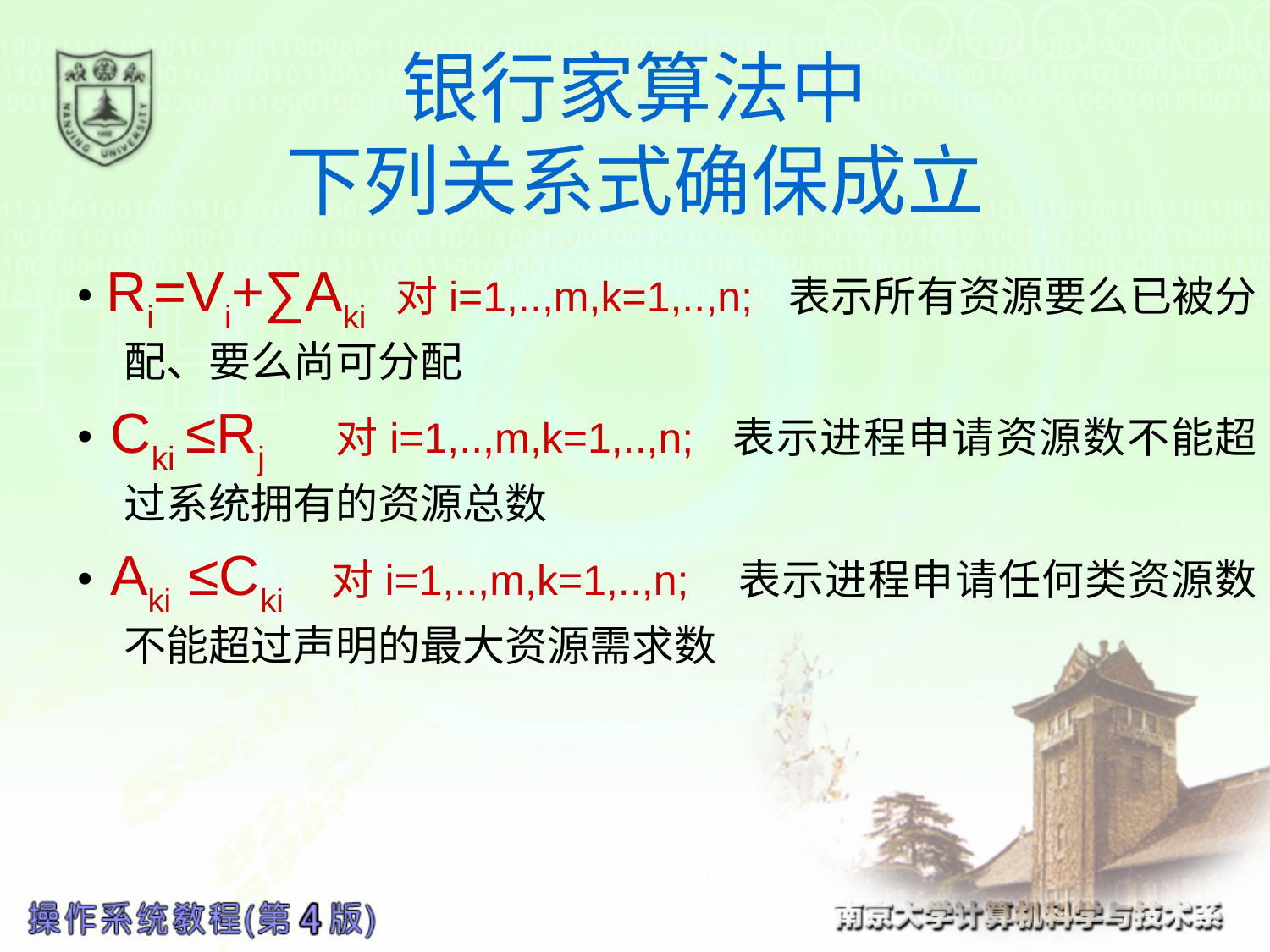

# 银行家算法中 下列关系式确保成立
• Ri=Vi+∑Aki 对i=1,..,m,k=1,..,n;  表示所有资源要么已被分配、要么尚可分配
• Cki ≤Rj    对i=1,..,m,k=1,..,n;  表示进程申请资源数不能超过系统拥有的资源总数
• Aki ≤Cki  对i=1,..,m,k=1,..,n;   表示进程申请任何类资源数不能超过声明的最大资源需求数